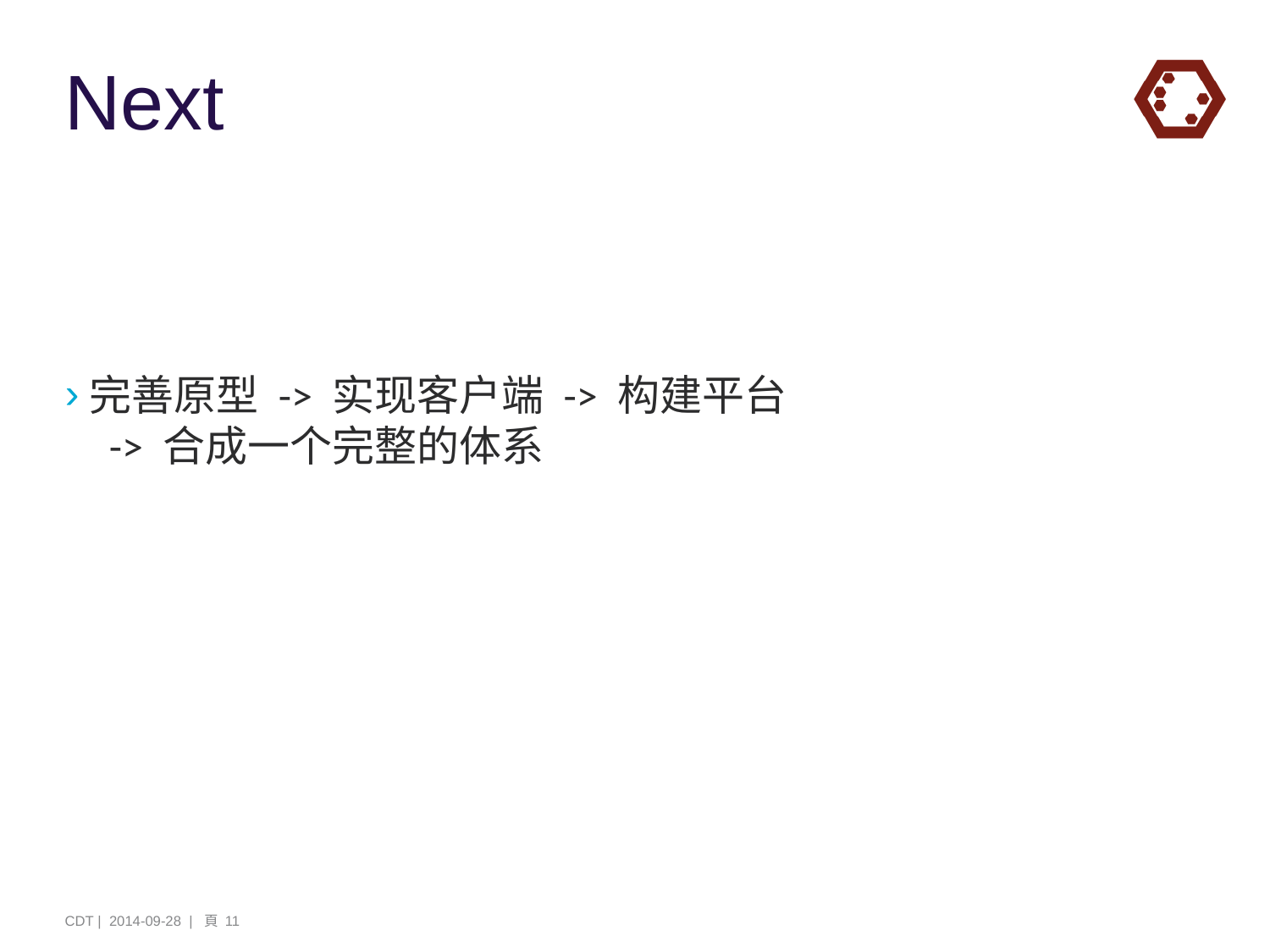

# Next

完善原型 -> 实现客户端 -> 构建平台
 -> 合成一个完整的体系